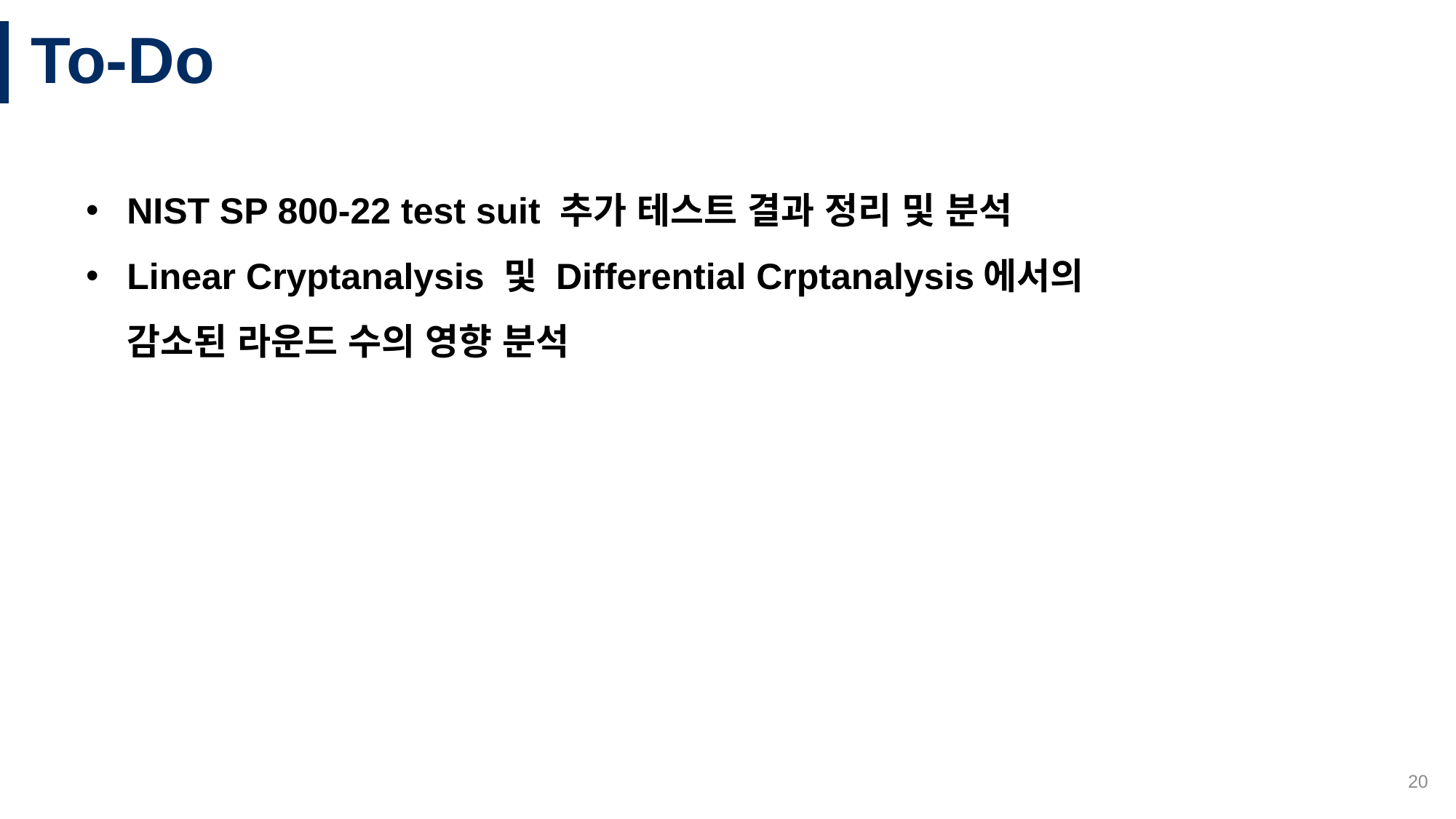

# To-Do
NIST SP 800-22 test suit 추가 테스트 결과 정리 및 분석
Linear Cryptanalysis 및 Differential Crptanalysis에서의
감소된 라운드 수의 영향 분석
20